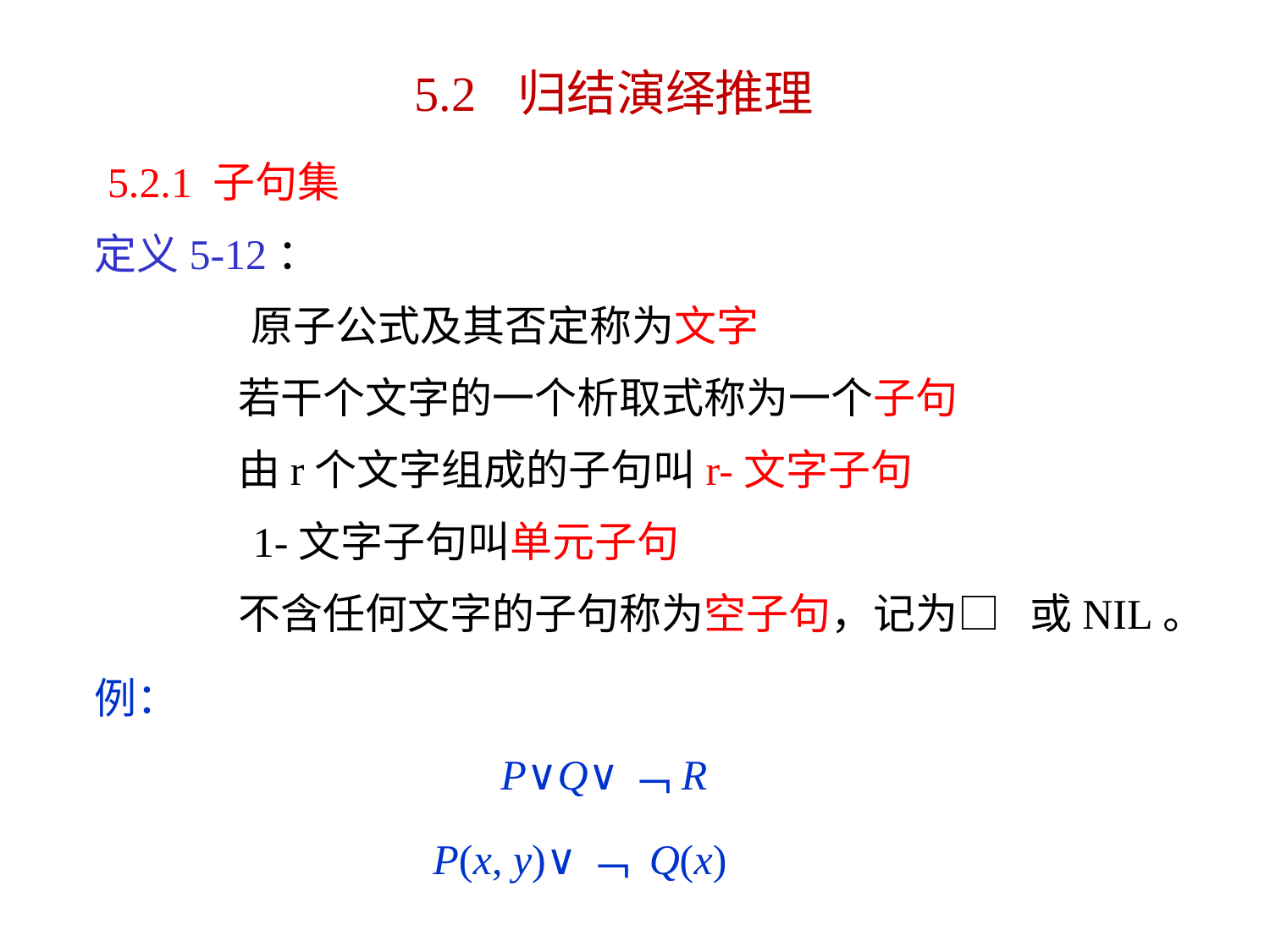

5.2 归结演绎推理
5.2.1 子句集
定义5-12：
	  原子公式及其否定称为文字
              若干个文字的一个析取式称为一个子句
              由r个文字组成的子句叫r-文字子句
               1-文字子句叫单元子句
              不含任何文字的子句称为空子句，记为□ 或NIL。
例：
                P∨Q∨﹁R
                                P(x, y)∨﹁ Q(x)